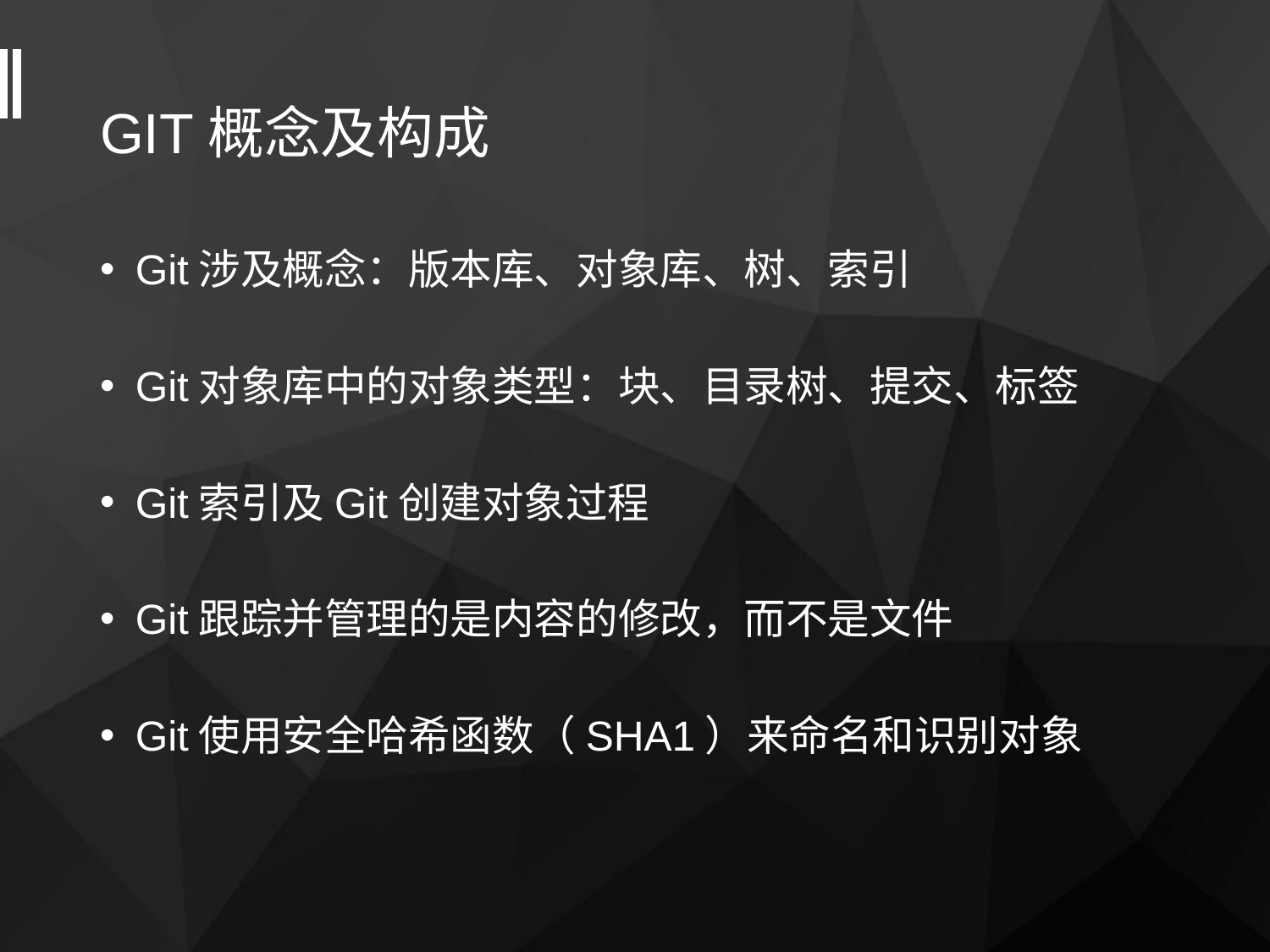

# GIT概念及构成
Git涉及概念：版本库、对象库、树、索引

Git对象库中的对象类型：块、目录树、提交、标签

Git索引及Git创建对象过程

Git跟踪并管理的是内容的修改，而不是文件

Git使用安全哈希函数（SHA1）来命名和识别对象